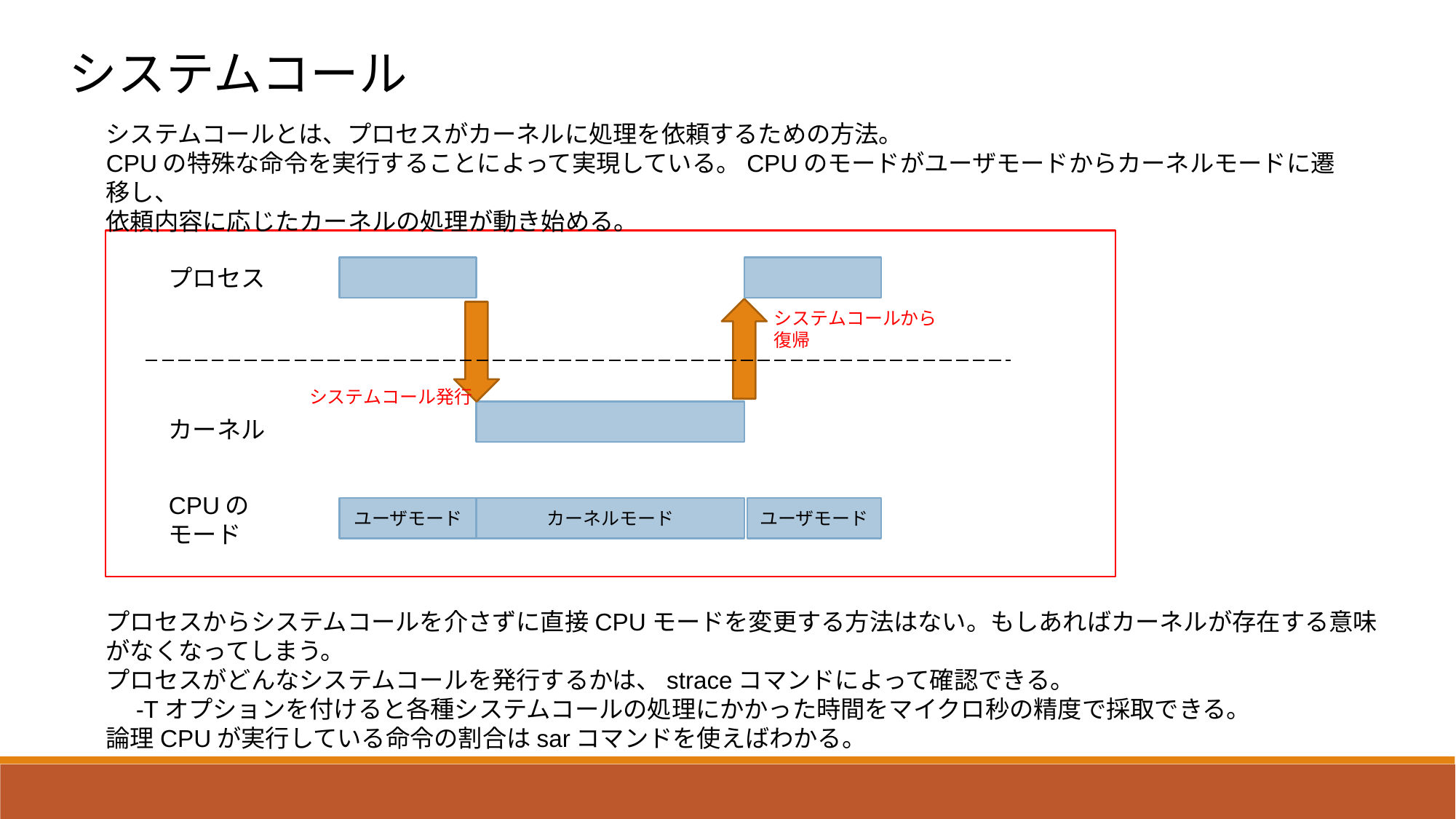

システムコール
システムコールとは、プロセスがカーネルに処理を依頼するための方法。
CPUの特殊な命令を実行することによって実現している。CPUのモードがユーザモードからカーネルモードに遷移し、
依頼内容に応じたカーネルの処理が動き始める。

プロセス

システムコールから復帰

システムコール発行

カーネル
CPUの
モード
ユーザモード
カーネルモード
ユーザモード
プロセスからシステムコールを介さずに直接CPUモードを変更する方法はない。もしあればカーネルが存在する意味がなくなってしまう。
プロセスがどんなシステムコールを発行するかは、straceコマンドによって確認できる。
　-Tオプションを付けると各種システムコールの処理にかかった時間をマイクロ秒の精度で採取できる。
論理CPUが実行している命令の割合はsarコマンドを使えばわかる。